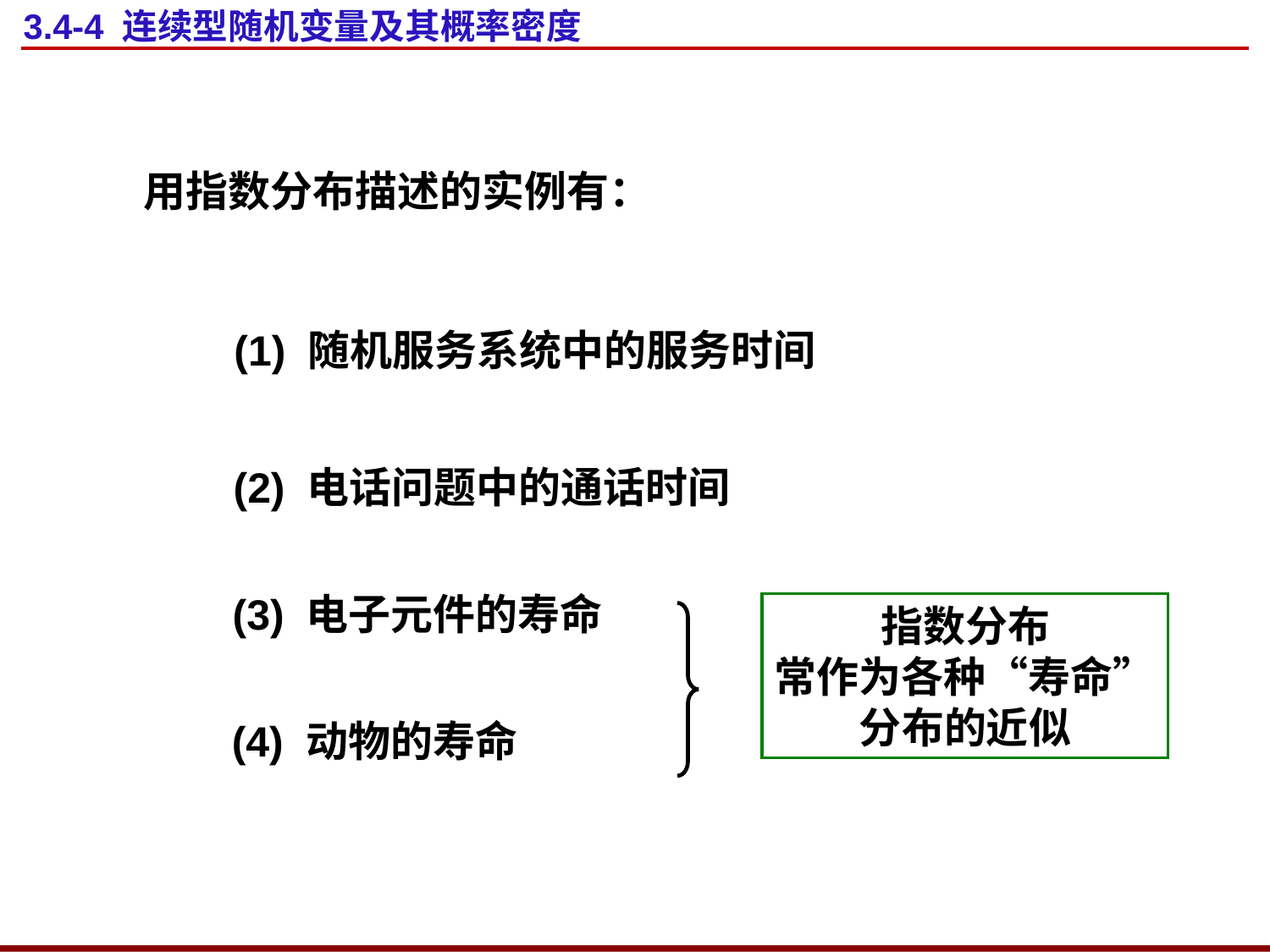

# 3.4-4 连续型随机变量及其概率密度

用指数分布描述的实例有：
(1) 随机服务系统中的服务时间
(2) 电话问题中的通话时间
(3) 电子元件的寿命
指数分布
常作为各种“寿命”
分布的近似

(4) 动物的寿命